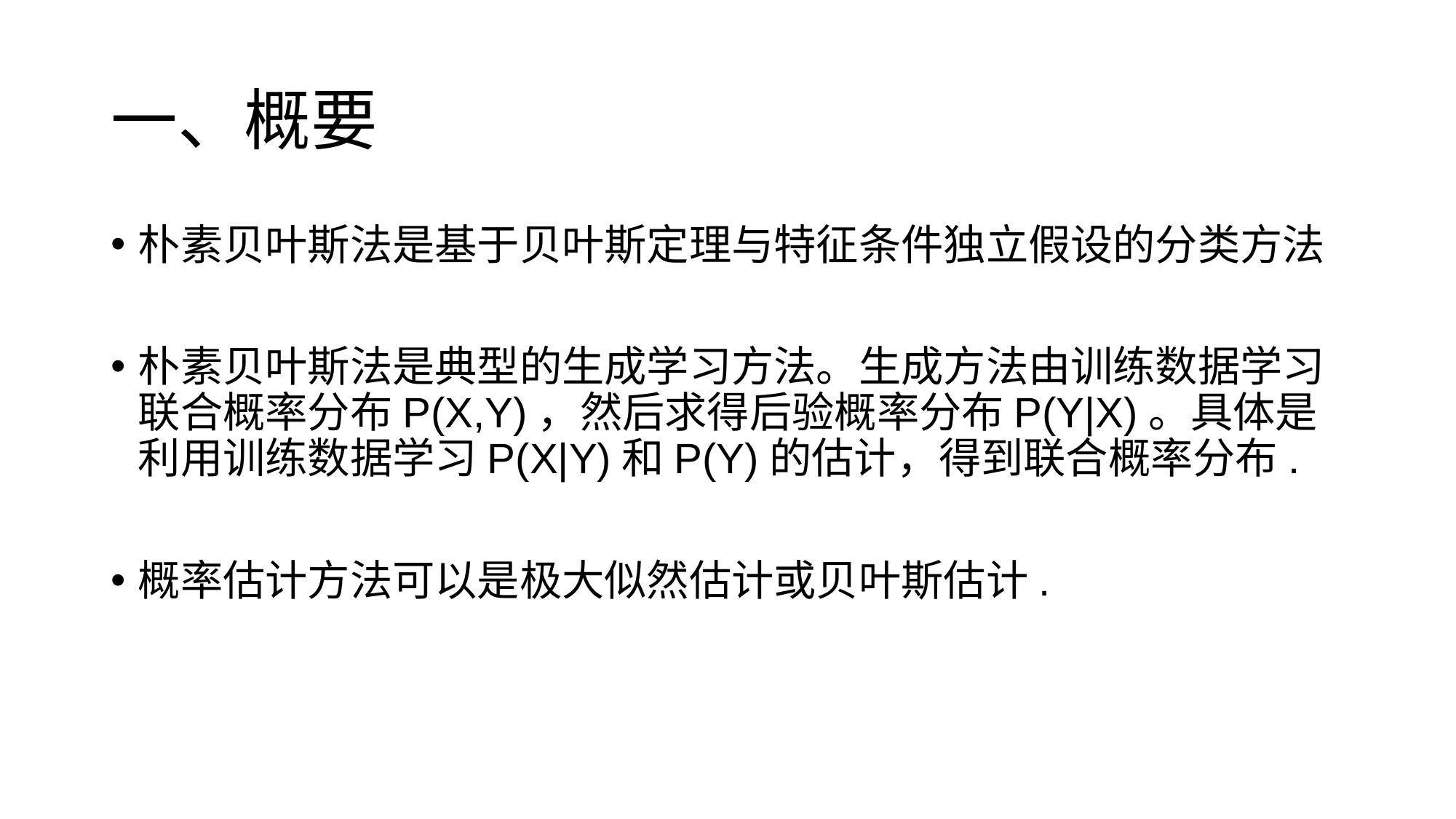

# 一、概要
朴素贝叶斯法是基于贝叶斯定理与特征条件独立假设的分类方法

朴素贝叶斯法是典型的生成学习方法。生成方法由训练数据学习联合概率分布P(X,Y)，然后求得后验概率分布P(Y|X)。具体是利用训练数据学习P(X|Y)和P(Y)的估计，得到联合概率分布.

概率估计方法可以是极大似然估计或贝叶斯估计.